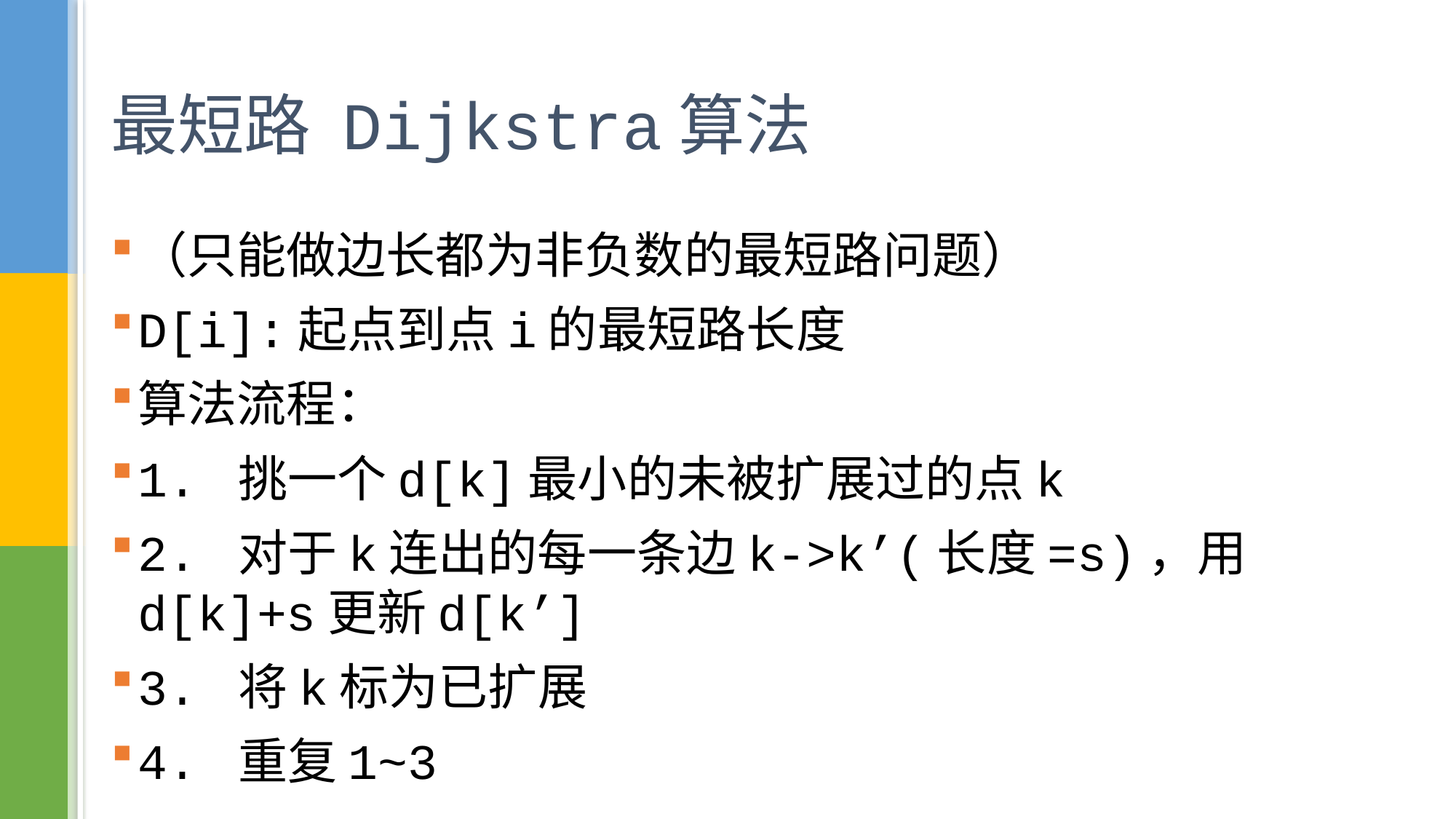

# 最短路 Dijkstra算法
（只能做边长都为非负数的最短路问题）
D[i]:起点到点i的最短路长度
算法流程：
1. 挑一个d[k]最小的未被扩展过的点k
2. 对于k连出的每一条边k->k’(长度=s)，用d[k]+s更新d[k’]
3. 将k标为已扩展
4. 重复1~3